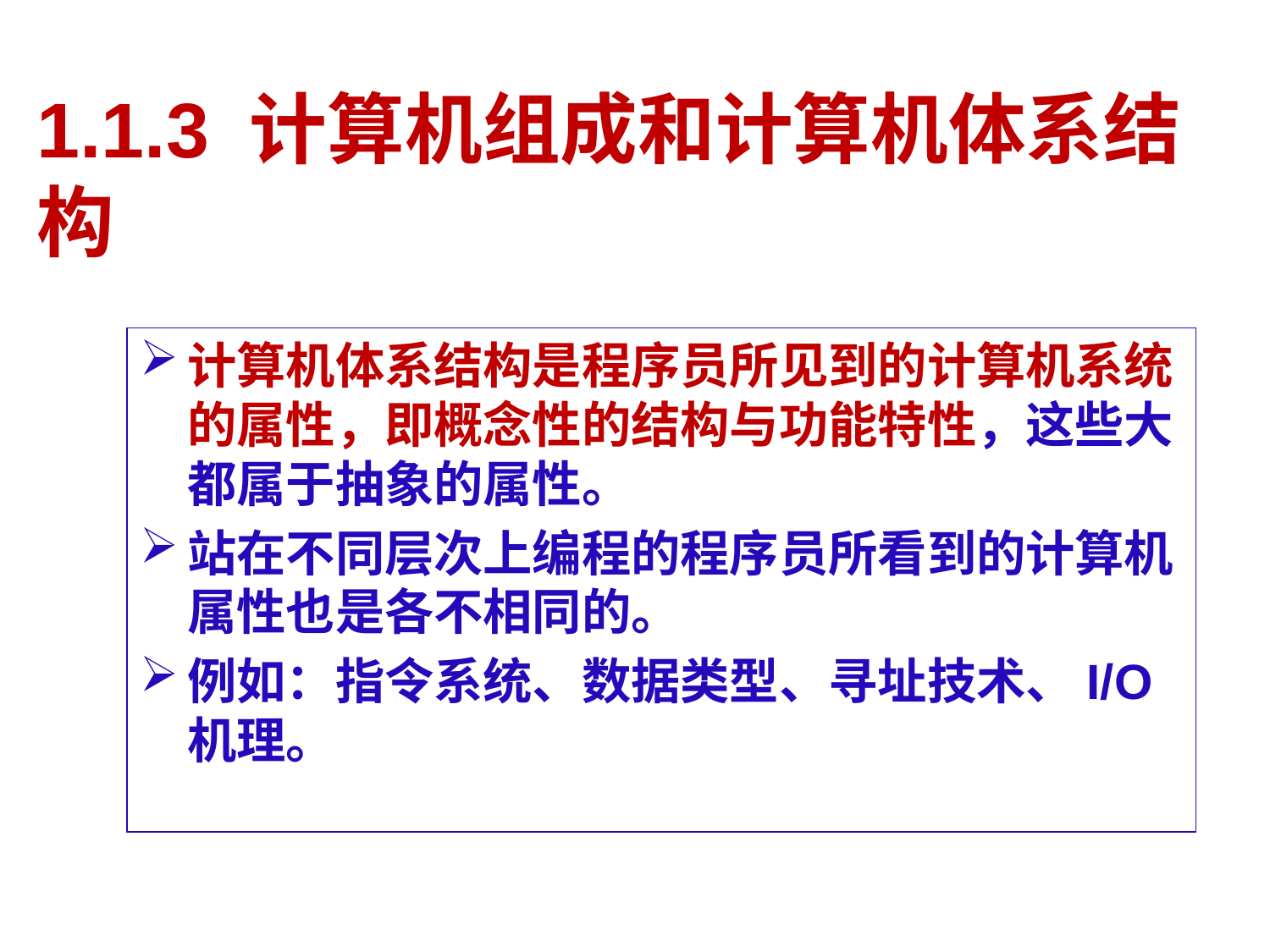

# 1.1.3 计算机组成和计算机体系结构
计算机体系结构是程序员所见到的计算机系统的属性，即概念性的结构与功能特性，这些大都属于抽象的属性。
站在不同层次上编程的程序员所看到的计算机属性也是各不相同的。
例如：指令系统、数据类型、寻址技术、I/O机理。